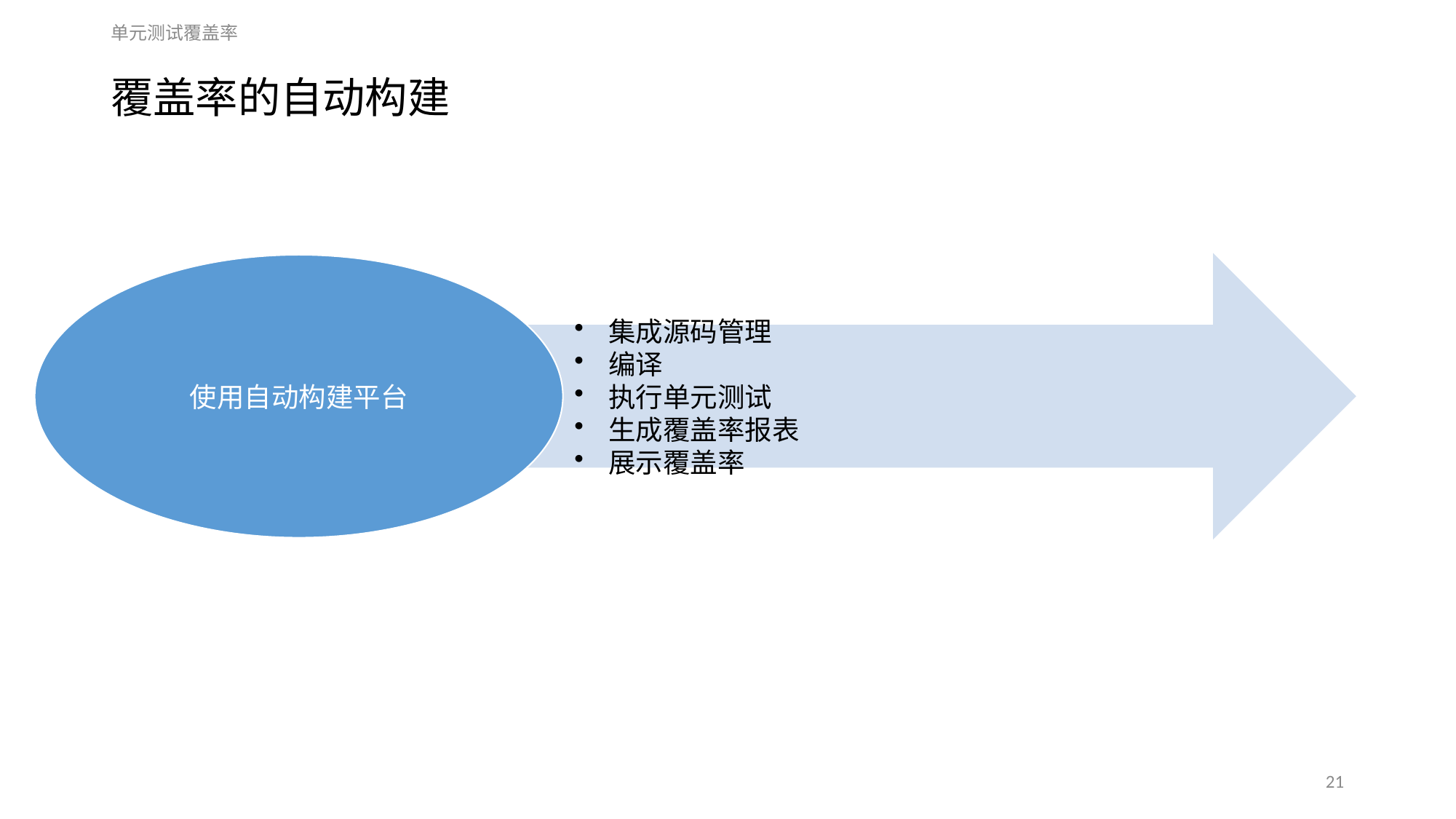

单元测试覆盖率
# 覆盖率的自动构建
使用自动构建平台
集成源码管理
编译
执行单元测试
生成覆盖率报表
展示覆盖率
21